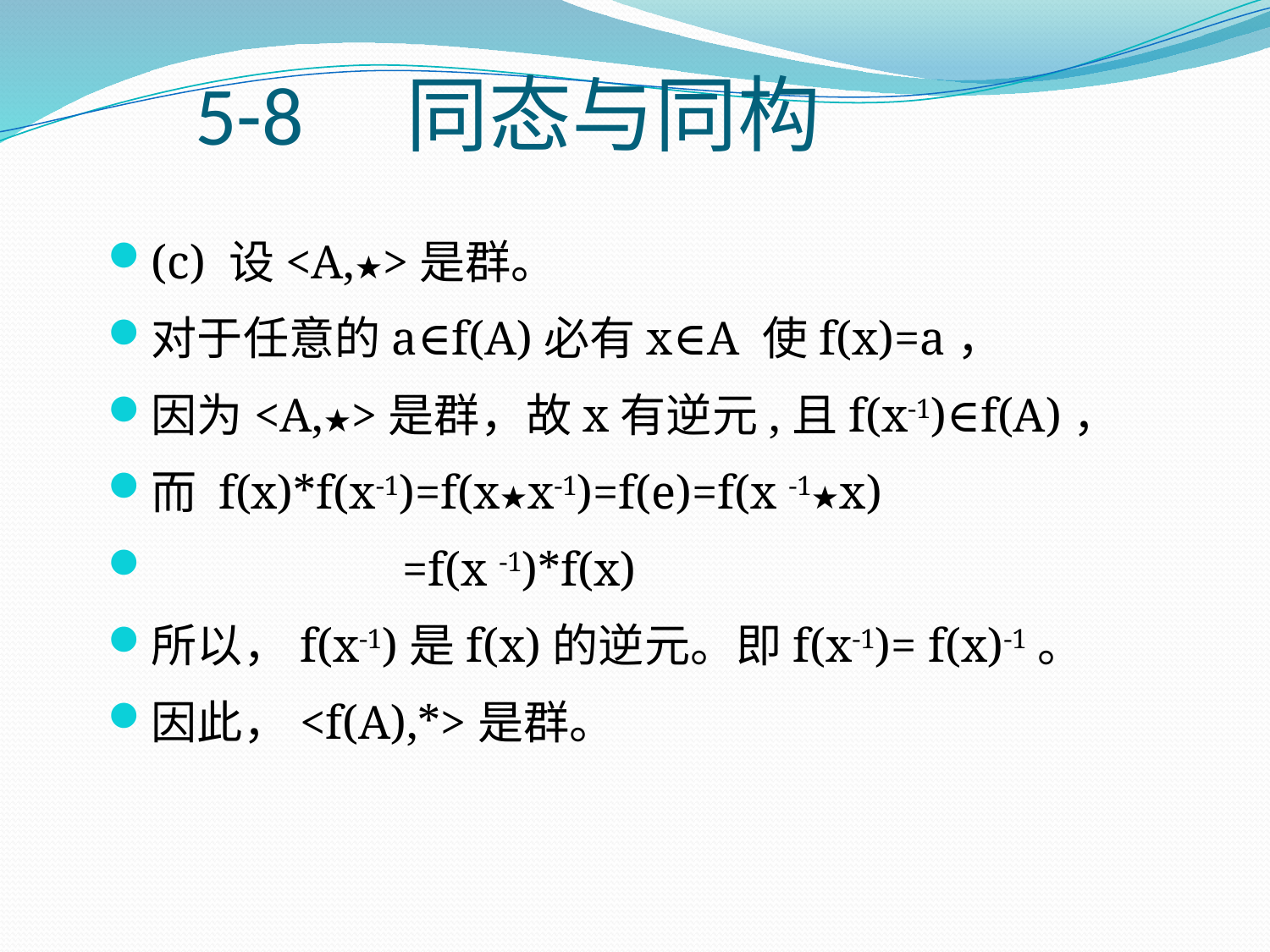

# 5-8　同态与同构
(c) 设<A,★>是群。
对于任意的a∈f(A)必有x∈A 使f(x)=a，
因为<A,★>是群，故x有逆元,且f(x-1)∈f(A)，
而 f(x)*f(x-1)=f(x★x-1)=f(e)=f(x -1★x)
　　　　　 =f(x -1)*f(x)
所以，f(x-1)是f(x)的逆元。即f(x-1)= f(x)-1。
因此，<f(A),*>是群。